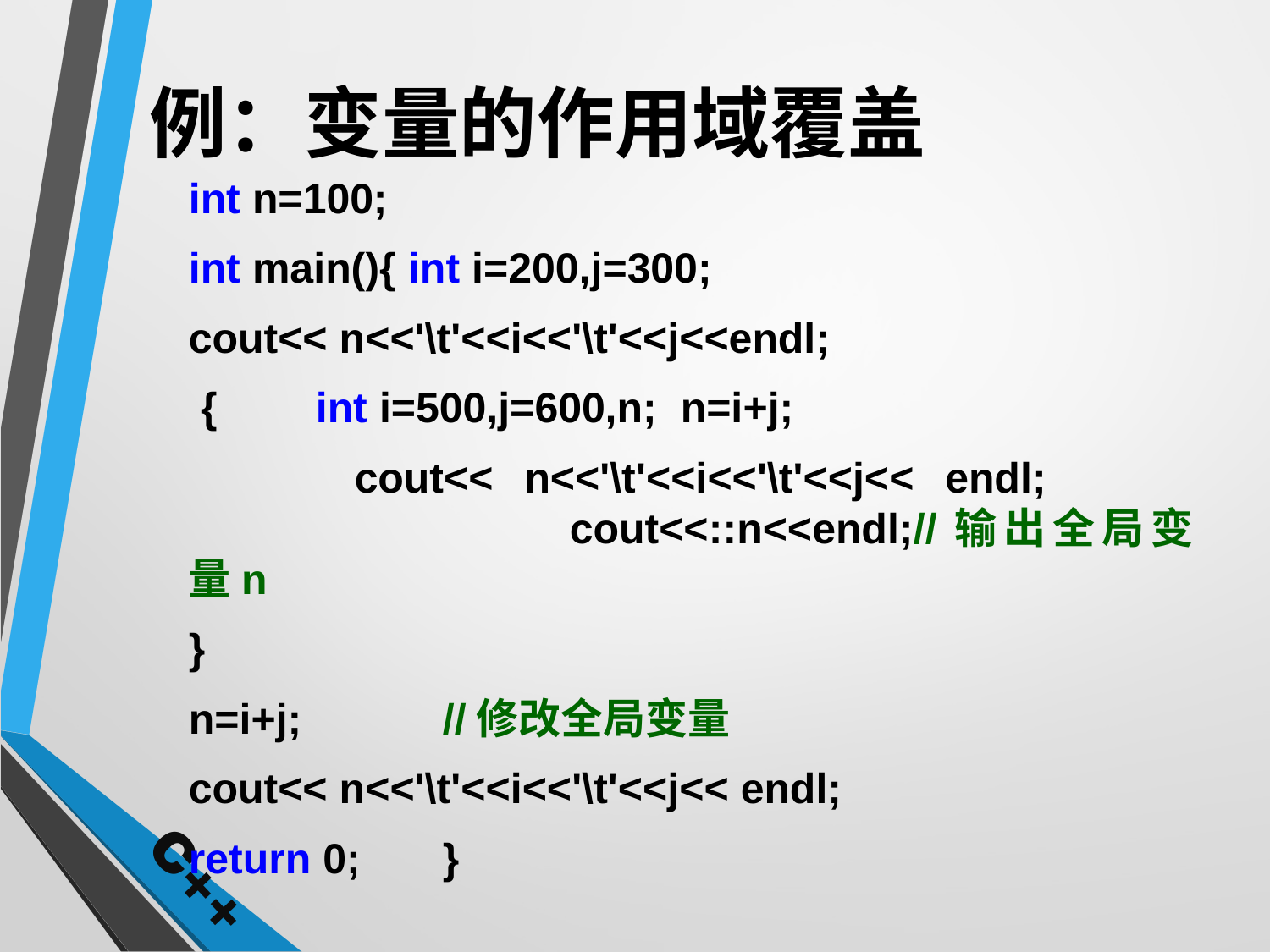

# 例：变量的作用域覆盖
	int n=100;
	int main(){ int i=200,j=300;
	cout<< n<<'\t'<<i<<'\t'<<j<<endl;
	 {	int i=500,j=600,n;  n=i+j;
	  	cout<< n<<'\t'<<i<<'\t'<<j<< endl;  				cout<<::n<<endl;//输出全局变量n
	}
	n=i+j;		//修改全局变量
	cout<< n<<'\t'<<i<<'\t'<<j<< endl;
	return 0;	}